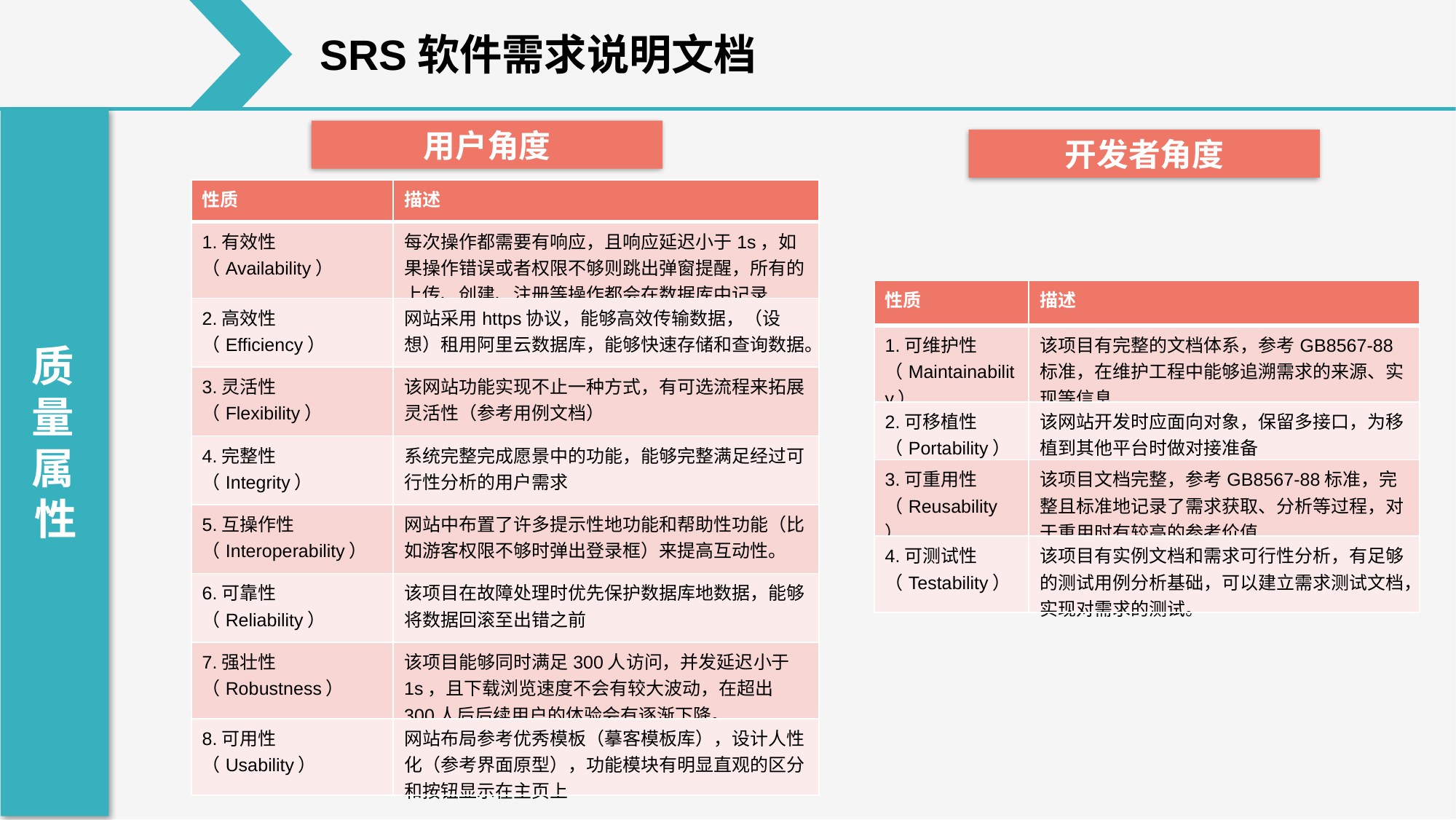

SRS软件需求说明文档

用户角度
开发者角度
| 性质 | 描述 |
| --- | --- |
| 1.有效性（Availability） | 每次操作都需要有响应，且响应延迟小于1s，如果操作错误或者权限不够则跳出弹窗提醒，所有的上传、创建、注册等操作都会在数据库中记录 |
| 2.高效性（Efficiency） | 网站采用https协议，能够高效传输数据，（设想）租用阿里云数据库，能够快速存储和查询数据。 |
| 3.灵活性（Flexibility） | 该网站功能实现不止一种方式，有可选流程来拓展灵活性（参考用例文档） |
| 4.完整性（Integrity） | 系统完整完成愿景中的功能，能够完整满足经过可行性分析的用户需求 |
| 5.互操作性（Interoperability） | 网站中布置了许多提示性地功能和帮助性功能（比如游客权限不够时弹出登录框）来提高互动性。 |
| 6.可靠性（Reliability） | 该项目在故障处理时优先保护数据库地数据，能够将数据回滚至出错之前 |
| 7.强壮性（Robustness） | 该项目能够同时满足300人访问，并发延迟小于1s，且下载浏览速度不会有较大波动，在超出300人后后续用户的体验会有逐渐下降。 |
| 8.可用性（Usability） | 网站布局参考优秀模板（摹客模板库），设计人性化（参考界面原型），功能模块有明显直观的区分和按钮显示在主页上 |
| 性质 | 描述 |
| --- | --- |
| 1.可维护性（Maintainability） | 该项目有完整的文档体系，参考GB8567-88标准，在维护工程中能够追溯需求的来源、实现等信息 |
| 2.可移植性（Portability） | 该网站开发时应面向对象，保留多接口，为移植到其他平台时做对接准备 |
| 3.可重用性（Reusability） | 该项目文档完整，参考GB8567-88标准，完整且标准地记录了需求获取、分析等过程，对于重用时有较高的参考价值 |
| 4.可测试性（Testability） | 该项目有实例文档和需求可行性分析，有足够的测试用例分析基础，可以建立需求测试文档，实现对需求的测试。 |
质量属性